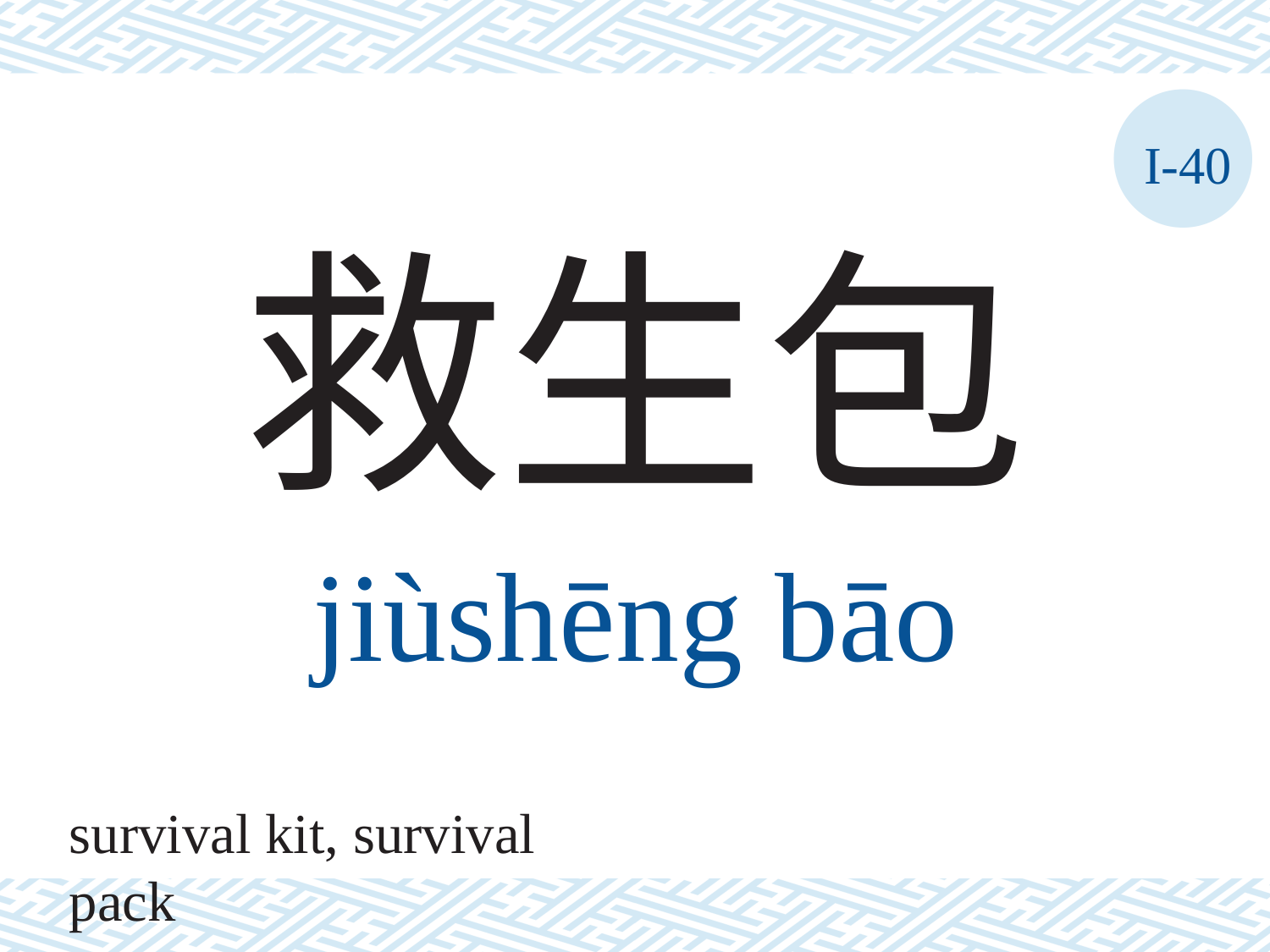

I-40
救生包
jiùshēng	bāo
survival kit, survival pack